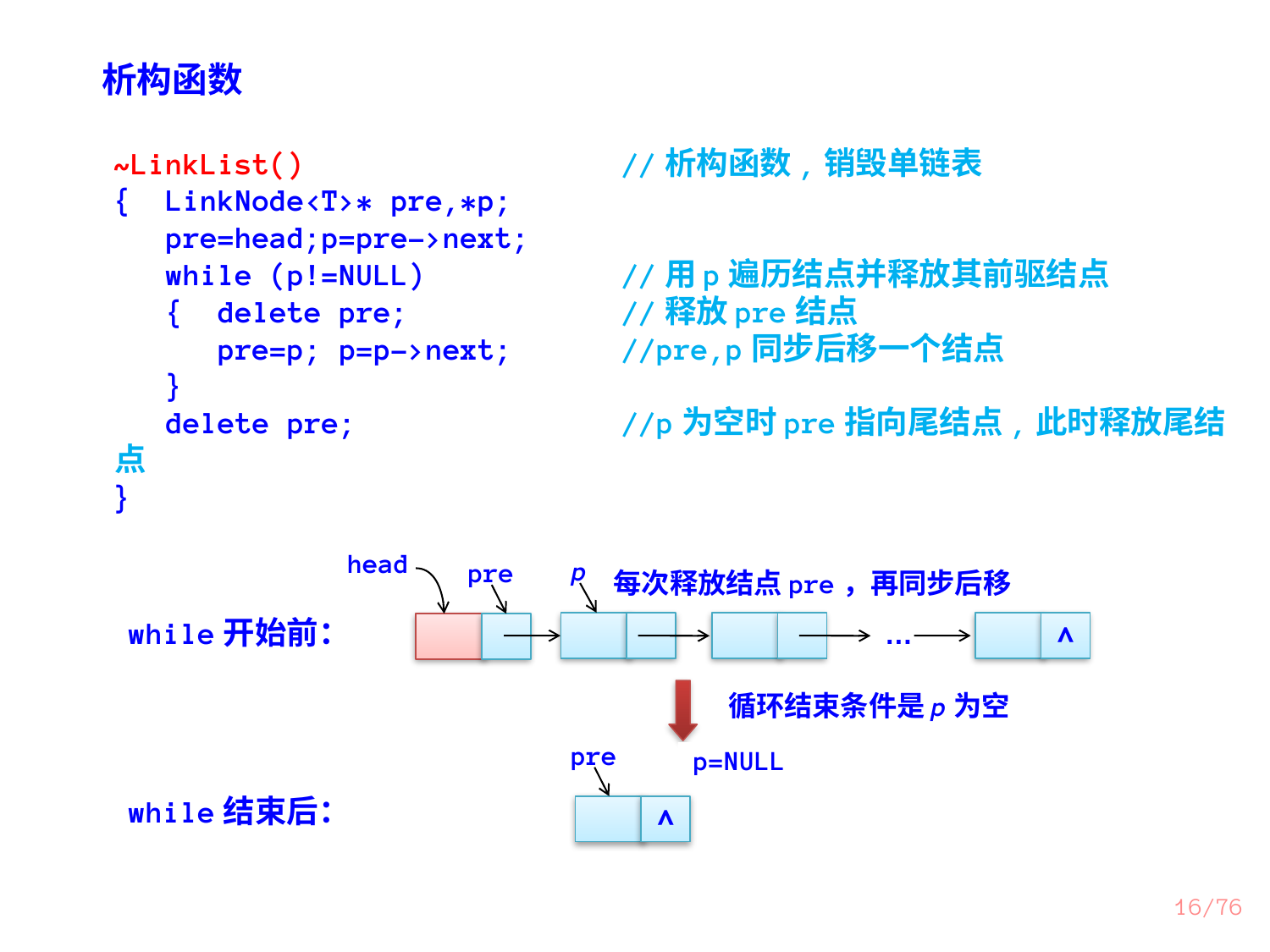

析构函数
~LinkList() 			//析构函数,销毁单链表
{  LinkNode<T>* pre,*p;
   pre=head;p=pre->next;
   while (p!=NULL)		//用p遍历结点并释放其前驱结点
   {  delete pre;		//释放pre结点
      pre=p; p=p->next;	//pre,p同步后移一个结点
   }
   delete pre;			//p为空时pre指向尾结点,此时释放尾结点
}
head
p
pre
每次释放结点pre，再同步后移

while开始前：

∧

…

循环结束条件是p为空
pre
p=NULL

while结束后：

∧

16/76